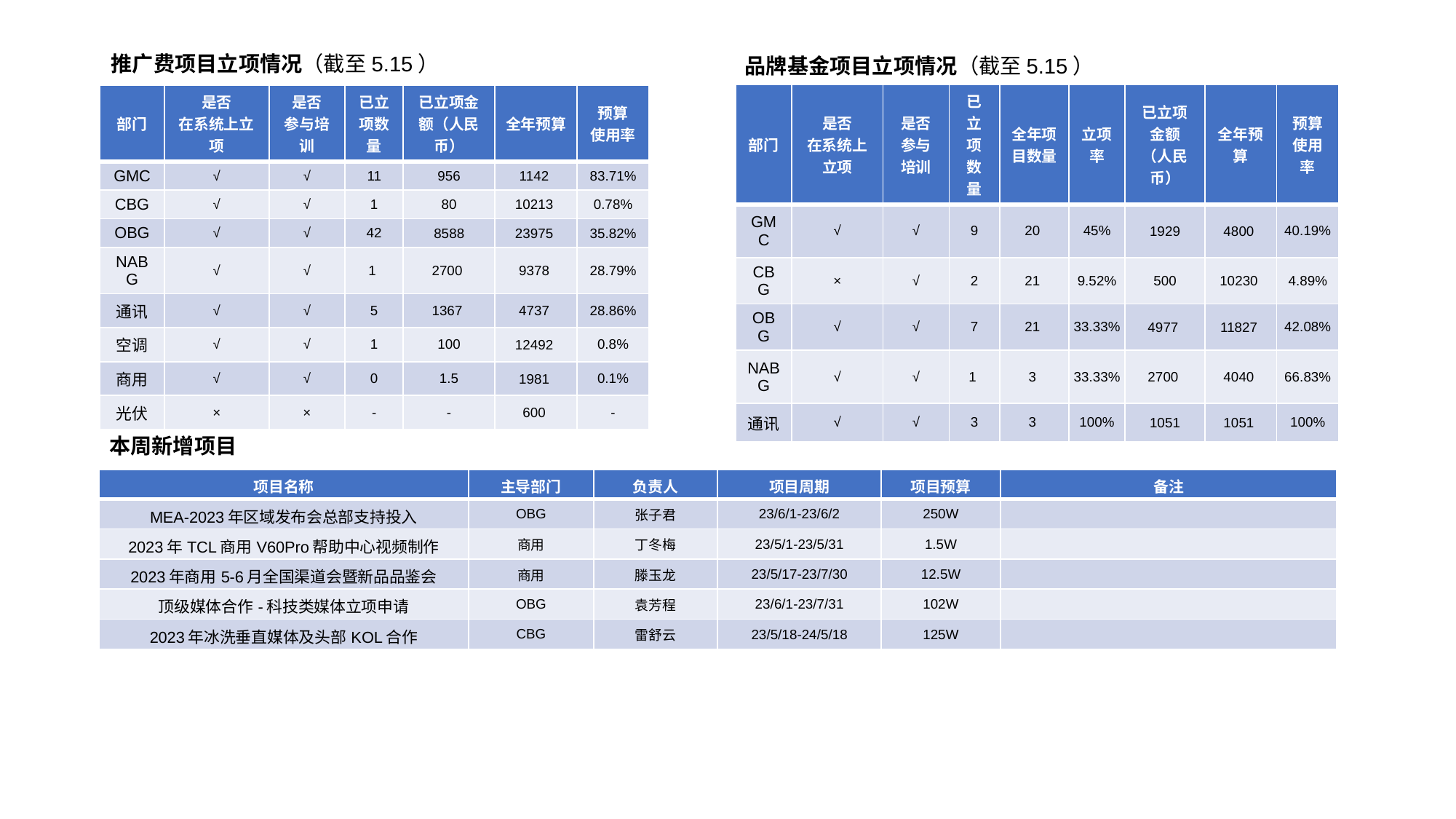

推广费项目立项情况（截至5.15）
品牌基金项目立项情况（截至5.15）
| 部门 | 是否 在系统上立项 | 是否 参与培训 | 已立项数量 | 全年项目数量 | 立项率 | 已立项金额（人民币） | 全年预算 | 预算 使用率 |
| --- | --- | --- | --- | --- | --- | --- | --- | --- |
| GMC | √ | √ | 9 | 20 | 45% | 1929 | 4800 | 40.19% |
| CBG | × | √ | 2 | 21 | 9.52% | 500 | 10230 | 4.89% |
| OBG | √ | √ | 7 | 21 | 33.33% | 4977 | 11827 | 42.08% |
| NABG | √ | √ | 1 | 3 | 33.33% | 2700 | 4040 | 66.83% |
| 通讯 | √ | √ | 3 | 3 | 100% | 1051 | 1051 | 100% |
| 部门 | 是否 在系统上立项 | 是否 参与培训 | 已立项数量 | 已立项金额（人民币） | 全年预算 | 预算 使用率 |
| --- | --- | --- | --- | --- | --- | --- |
| GMC | √ | √ | 11 | 956 | 1142 | 83.71% |
| CBG | √ | √ | 1 | 80 | 10213 | 0.78% |
| OBG | √ | √ | 42 | 8588 | 23975 | 35.82% |
| NABG | √ | √ | 1 | 2700 | 9378 | 28.79% |
| 通讯 | √ | √ | 5 | 1367 | 4737 | 28.86% |
| 空调 | √ | √ | 1 | 100 | 12492 | 0.8% |
| 商用 | √ | √ | 0 | 1.5 | 1981 | 0.1% |
| 光伏 | × | × | - | - | 600 | - |
本周新增项目
| 项目名称 | 主导部门 | 负责人 | 项目周期 | 项目预算 | 备注 |
| --- | --- | --- | --- | --- | --- |
| MEA-2023年区域发布会总部支持投入 | OBG | 张子君 | 23/6/1-23/6/2 | 250W |  |
| 2023年TCL商用V60Pro帮助中心视频制作 | 商用 | 丁冬梅 | 23/5/1-23/5/31 | 1.5W |  |
| 2023年商用5-6月全国渠道会暨新品品鉴会 | 商用 | 滕玉龙 | 23/5/17-23/7/30 | 12.5W |  |
| 顶级媒体合作-科技类媒体立项申请 | OBG | 袁芳程 | 23/6/1-23/7/31 | 102W |  |
| 2023年冰洗垂直媒体及头部KOL合作 | CBG | 雷舒云 | 23/5/18-24/5/18 | 125W |  |